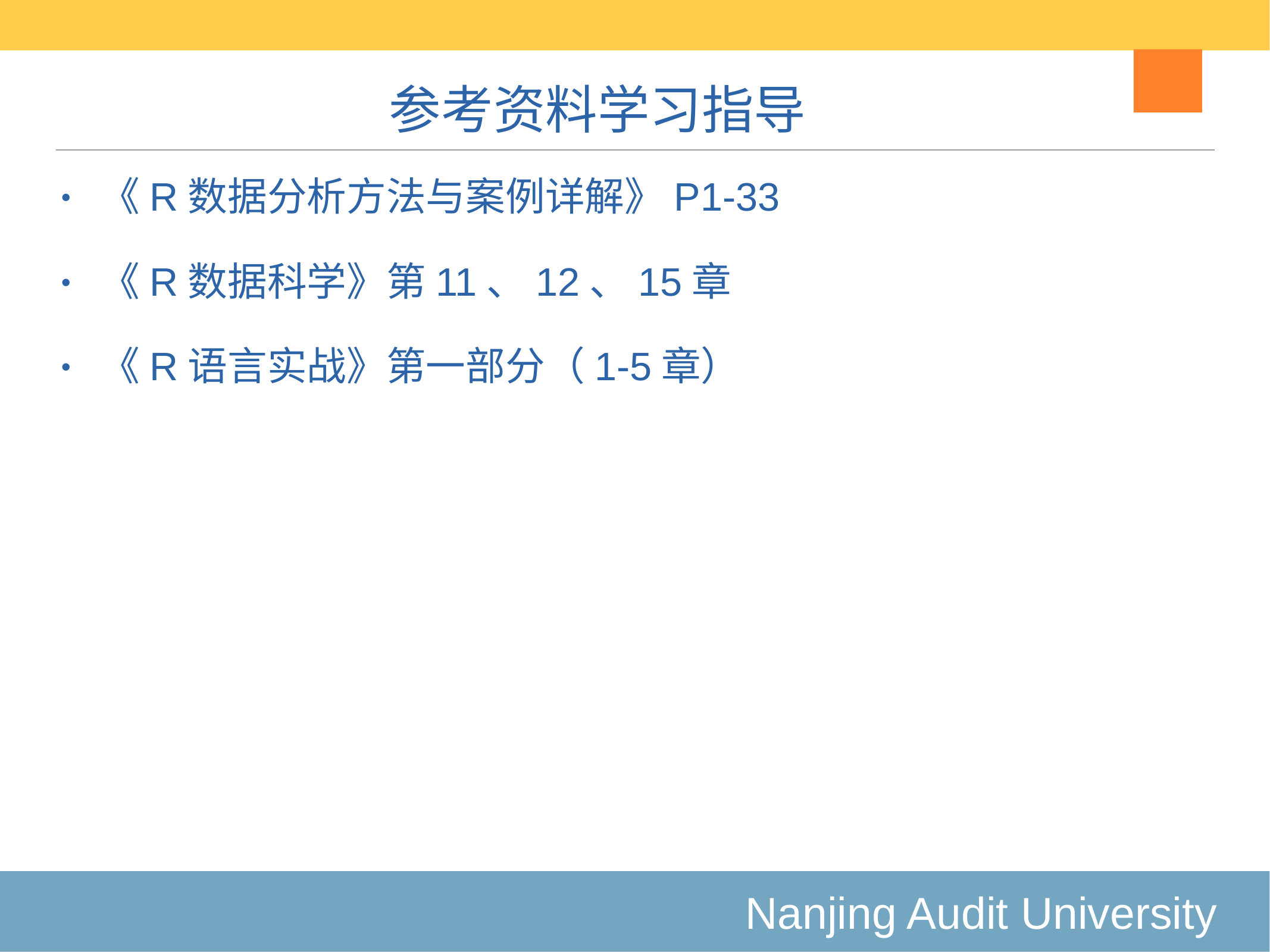

# 参考资料学习指导
《R数据分析方法与案例详解》P1-33
《R数据科学》第11、12、15章
《R语言实战》第一部分（1-5章）